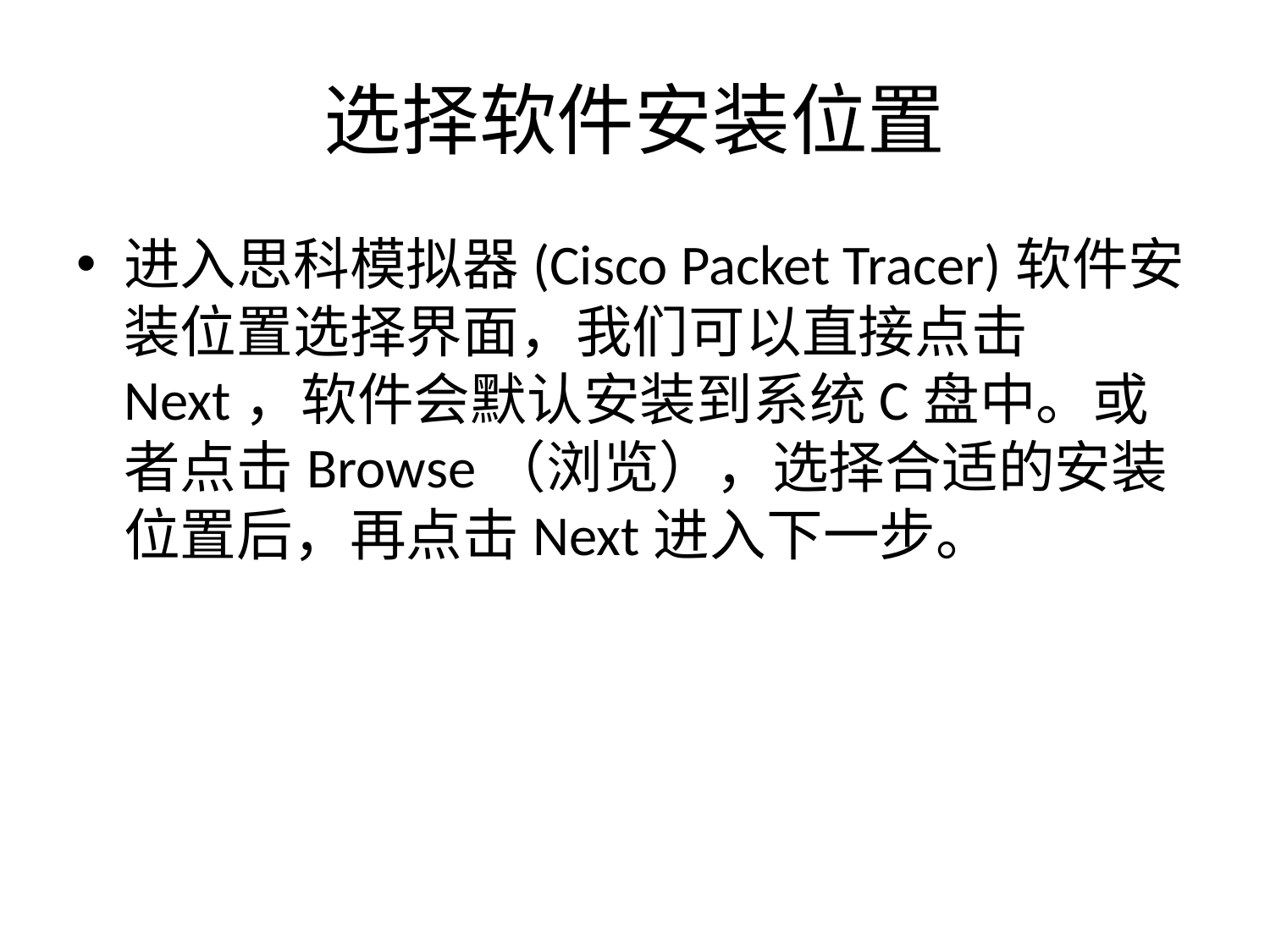

# 选择软件安装位置
进入思科模拟器(Cisco Packet Tracer)软件安装位置选择界面，我们可以直接点击Next，软件会默认安装到系统C盘中。或者点击Browse（浏览），选择合适的安装位置后，再点击Next进入下一步。